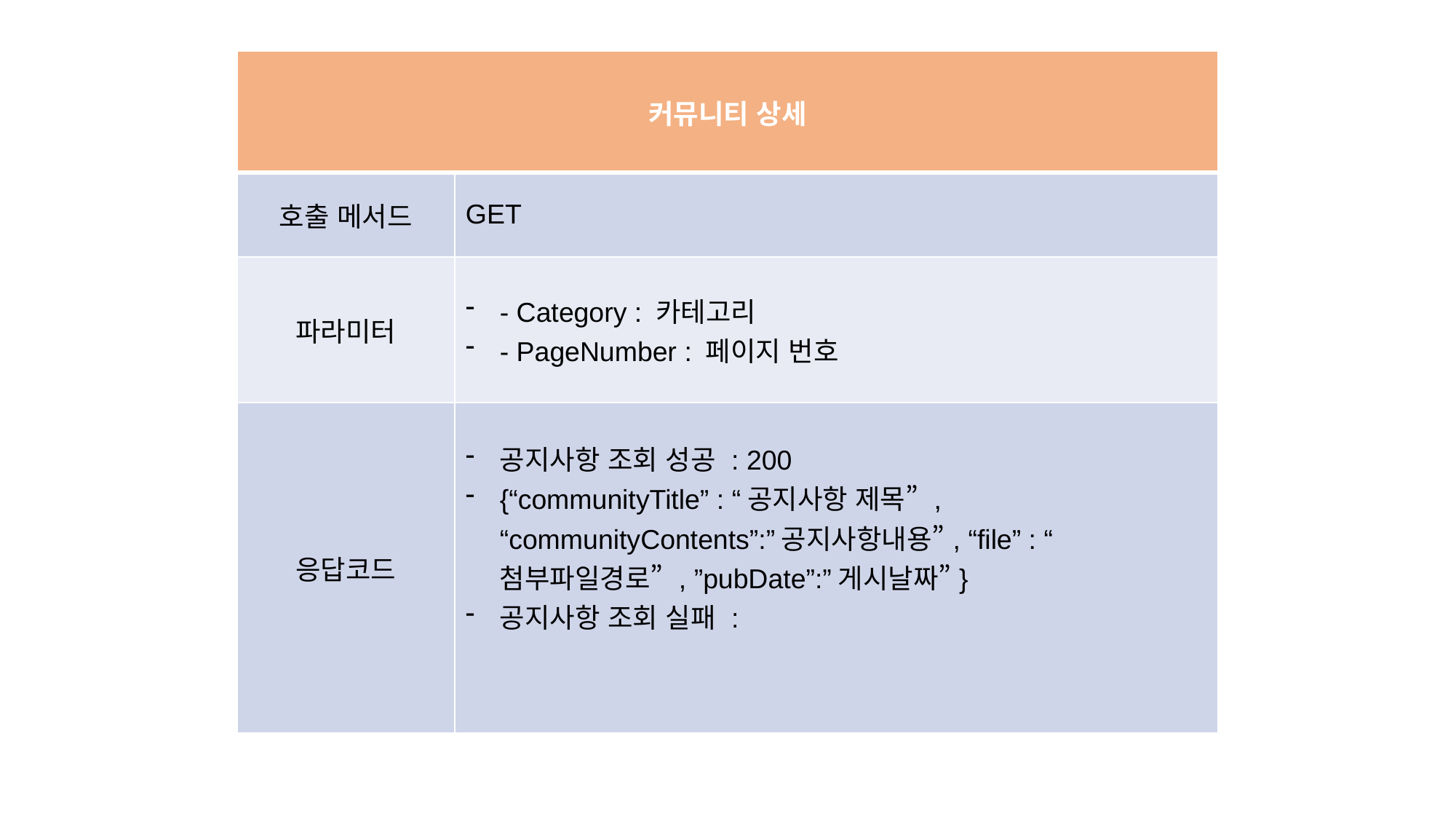

| 커뮤니티 상세 |  |
| --- | --- |
| 호출 메서드 | GET |
| 파라미터 | - Category : 카테고리 - PageNumber : 페이지 번호 |
| 응답코드 | 공지사항 조회 성공 : 200 {“communityTitle” : “공지사항 제목” , “communityContents”:”공지사항내용”, “file” : “첨부파일경로” , ”pubDate”:”게시날짜”} 공지사항 조회 실패 : |